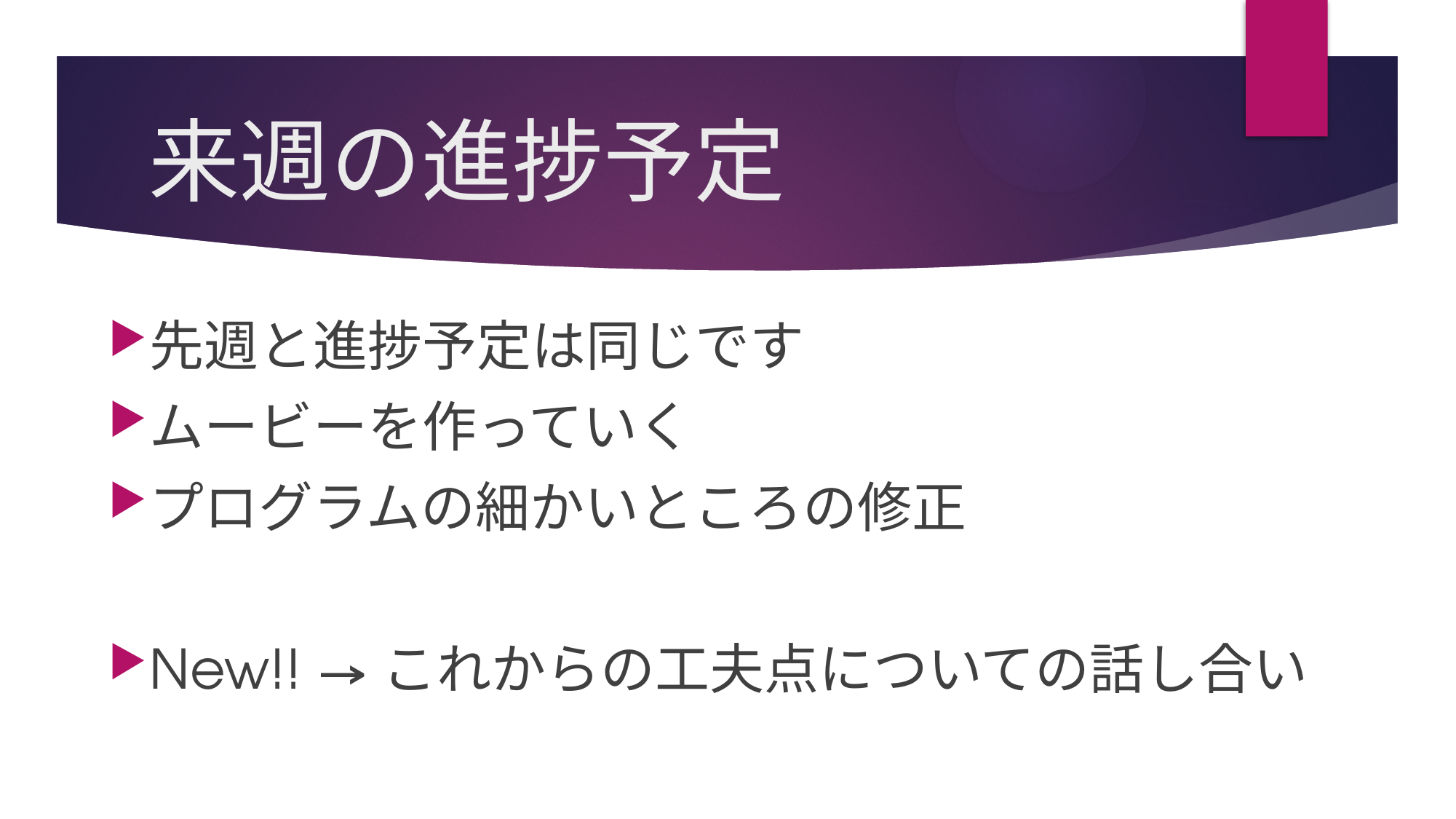

# 来週の進捗予定
先週と進捗予定は同じです
ムービーを作っていく
プログラムの細かいところの修正

New!! →これからの工夫点についての話し合い